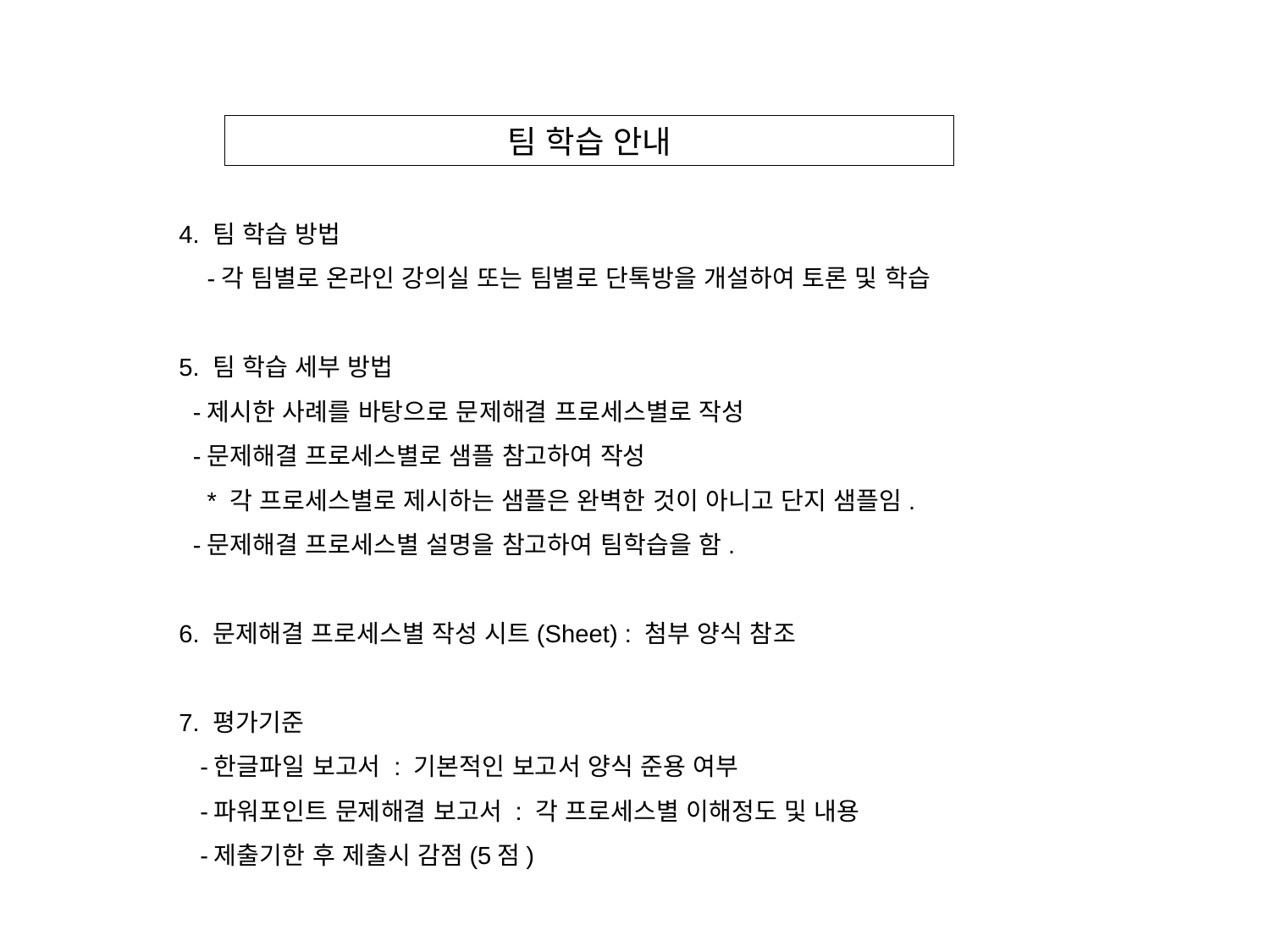

팀 학습 안내
4. 팀 학습 방법
    -각 팀별로 온라인 강의실 또는 팀별로 단톡방을 개설하여 토론 및 학습

5. 팀 학습 세부 방법
  -제시한 사례를 바탕으로 문제해결 프로세스별로 작성
  -문제해결 프로세스별로 샘플 참고하여 작성
    * 각 프로세스별로 제시하는 샘플은 완벽한 것이 아니고 단지 샘플임.
  -문제해결 프로세스별 설명을 참고하여 팀학습을 함.

6. 문제해결 프로세스별 작성 시트(Sheet) : 첨부 양식 참조

7. 평가기준
   -한글파일 보고서 : 기본적인 보고서 양식 준용 여부
   -파워포인트 문제해결 보고서 : 각 프로세스별 이해정도 및 내용
   -제출기한 후 제출시 감점(5점)